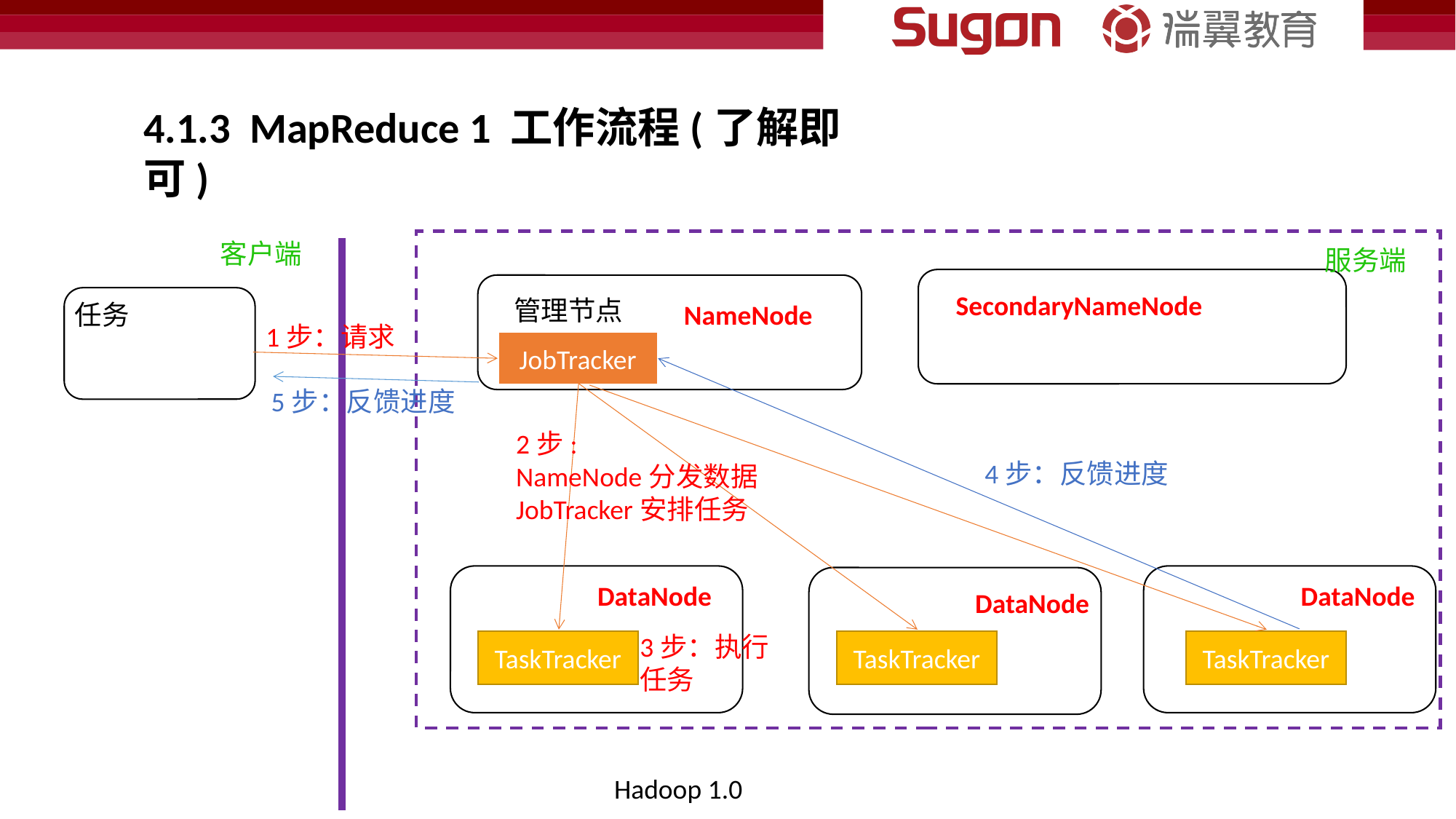

4.1.3  MapReduce 1 工作流程(了解即可)
客户端

服务端

SecondaryNameNode

管理节点

任务
NameNode
1步：请求
JobTracker
TaskTracker
TaskTracker
TaskTracker
4步：反馈进度
5步：反馈进度
2步:
NameNode分发数据
JobTracker安排任务

DataNode
DataNode
DataNode
3步：执行任务
Hadoop 1.0